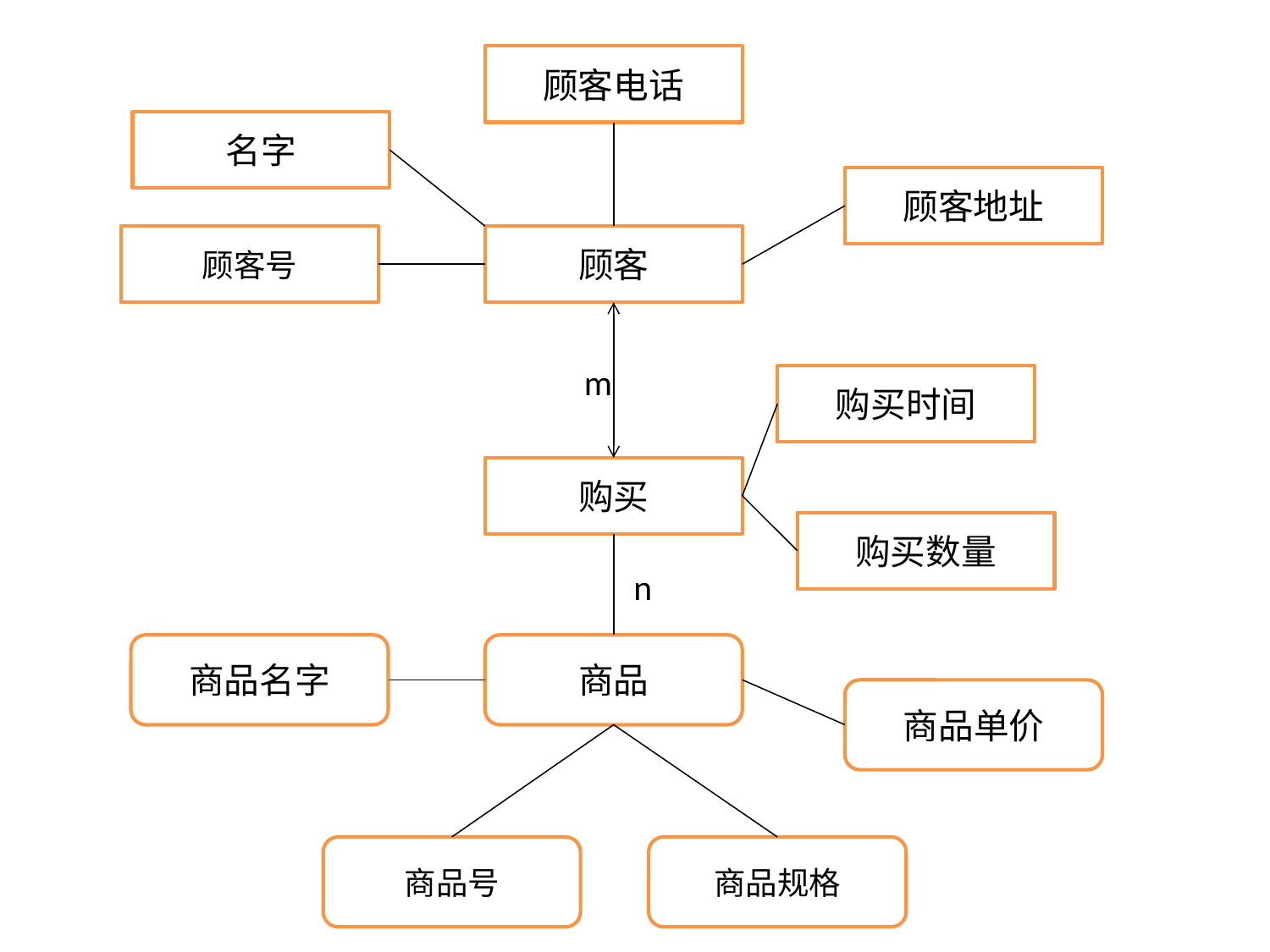

顾客电话
名字
顾客地址
顾客号
顾客
m
购买时间
购买
购买数量
n
商品名字
商品
商品单价
商品号
商品规格